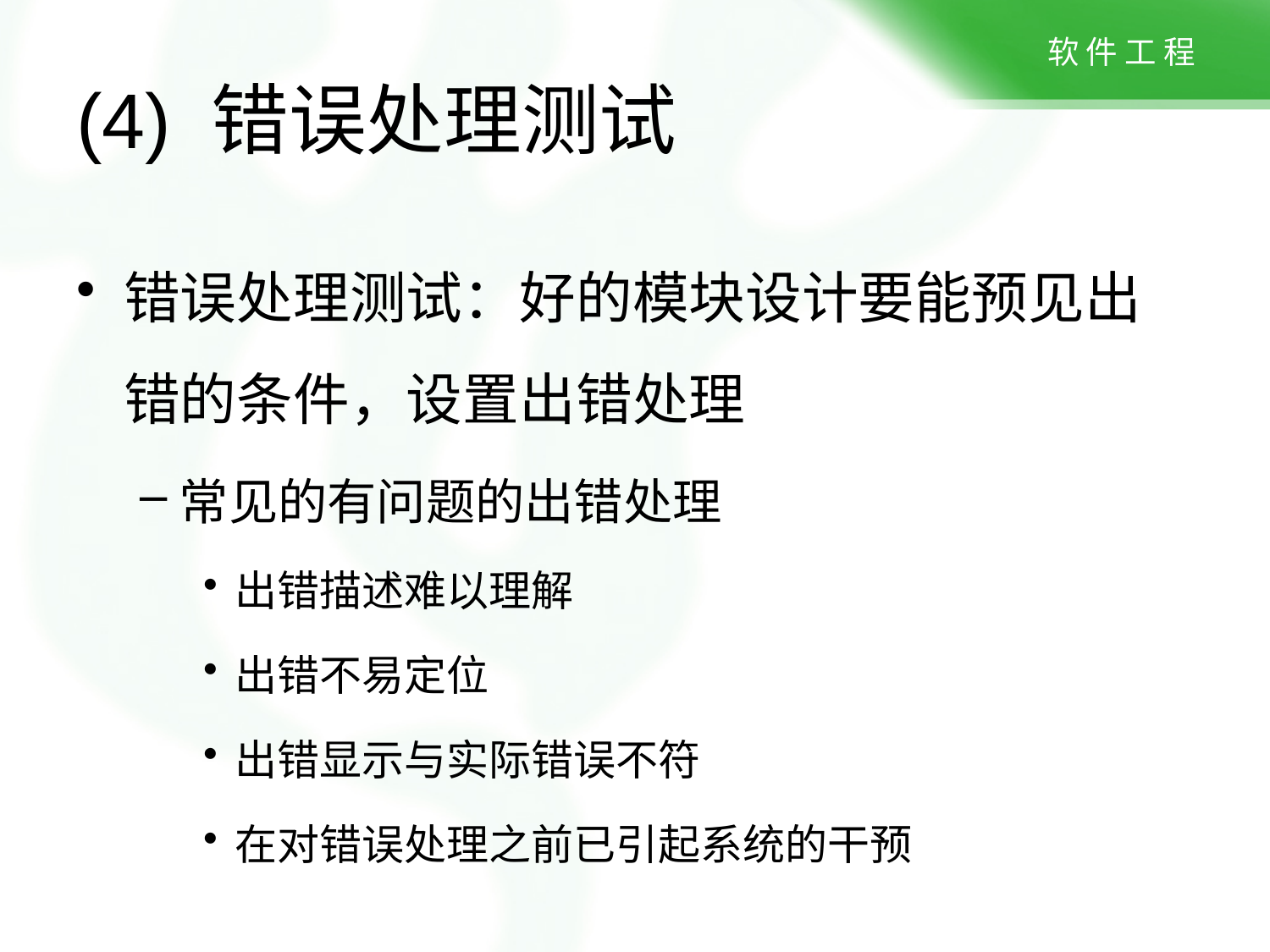

# (4) 错误处理测试
错误处理测试：好的模块设计要能预见出错的条件，设置出错处理
常见的有问题的出错处理
出错描述难以理解
出错不易定位
出错显示与实际错误不符
在对错误处理之前已引起系统的干预